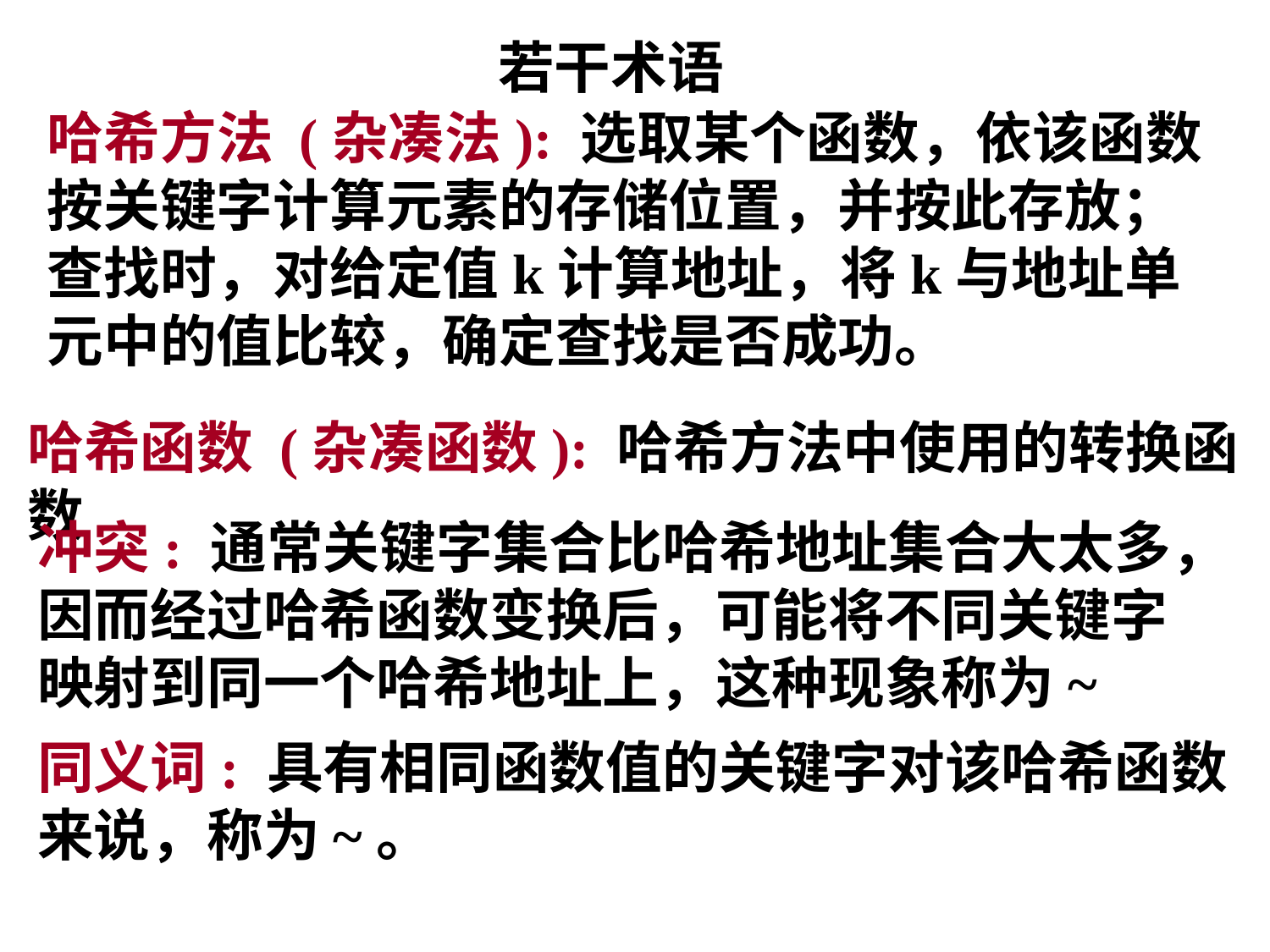

若干术语
哈希方法 (杂凑法): 选取某个函数，依该函数按关键字计算元素的存储位置，并按此存放；查找时，对给定值k计算地址，将k与地址单元中的值比较，确定查找是否成功。
哈希函数 (杂凑函数): 哈希方法中使用的转换函数
冲突: 通常关键字集合比哈希地址集合大太多，因而经过哈希函数变换后，可能将不同关键字映射到同一个哈希地址上，这种现象称为~
同义词: 具有相同函数值的关键字对该哈希函数来说，称为~。